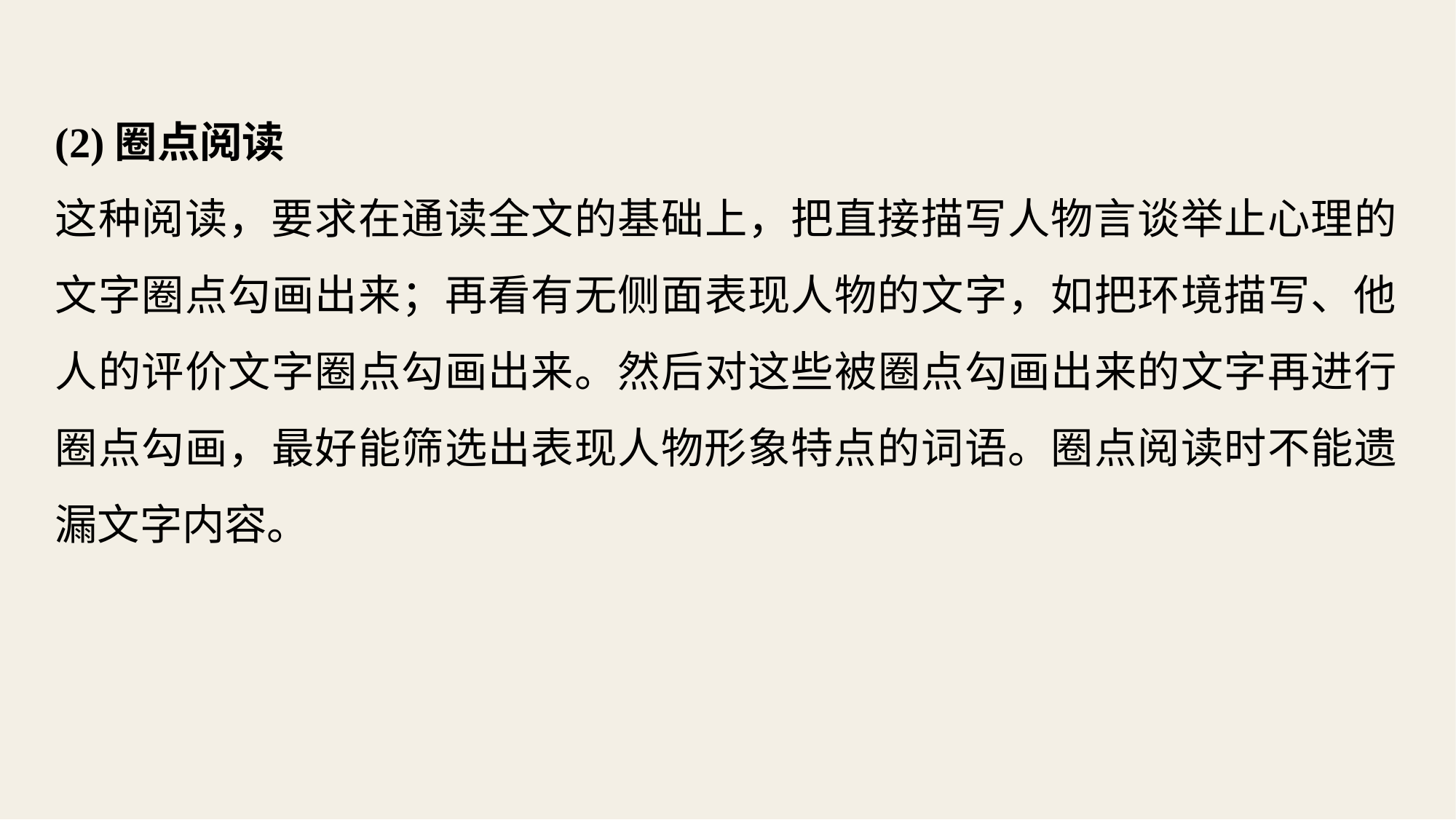

(2)圈点阅读
这种阅读，要求在通读全文的基础上，把直接描写人物言谈举止心理的文字圈点勾画出来；再看有无侧面表现人物的文字，如把环境描写、他人的评价文字圈点勾画出来。然后对这些被圈点勾画出来的文字再进行圈点勾画，最好能筛选出表现人物形象特点的词语。圈点阅读时不能遗漏文字内容。